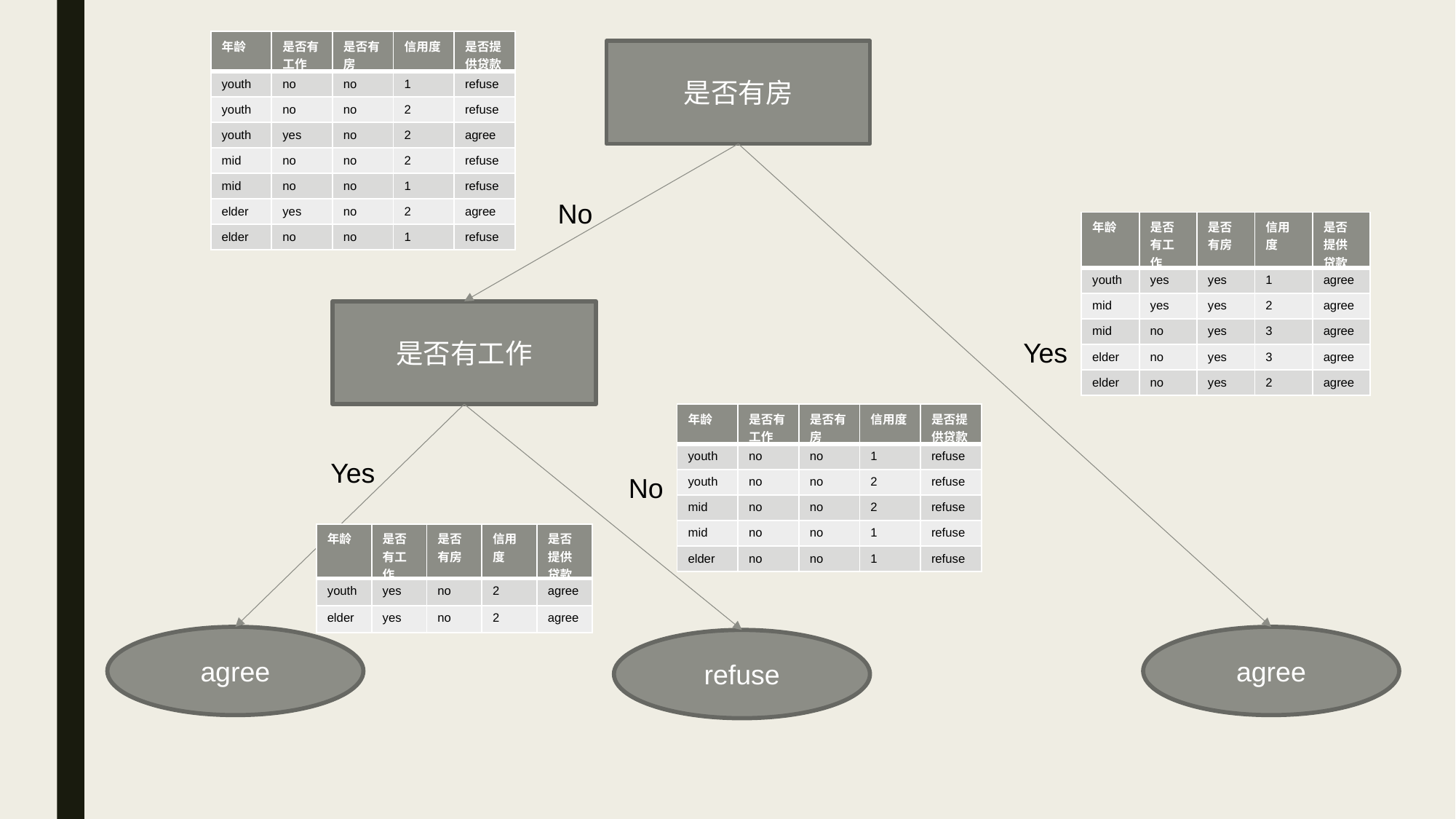

| 年龄 | 是否有工作 | 是否有房 | 信用度 | 是否提供贷款 |
| --- | --- | --- | --- | --- |
| youth | no | no | 1 | refuse |
| youth | no | no | 2 | refuse |
| youth | yes | no | 2 | agree |
| mid | no | no | 2 | refuse |
| mid | no | no | 1 | refuse |
| elder | yes | no | 2 | agree |
| elder | no | no | 1 | refuse |
是否有房
No
| 年龄 | 是否有工作 | 是否有房 | 信用度 | 是否提供贷款 |
| --- | --- | --- | --- | --- |
| youth | yes | yes | 1 | agree |
| mid | yes | yes | 2 | agree |
| mid | no | yes | 3 | agree |
| elder | no | yes | 3 | agree |
| elder | no | yes | 2 | agree |
是否有工作
Yes
| 年龄 | 是否有工作 | 是否有房 | 信用度 | 是否提供贷款 |
| --- | --- | --- | --- | --- |
| youth | no | no | 1 | refuse |
| youth | no | no | 2 | refuse |
| mid | no | no | 2 | refuse |
| mid | no | no | 1 | refuse |
| elder | no | no | 1 | refuse |
Yes
No
| 年龄 | 是否有工作 | 是否有房 | 信用度 | 是否提供贷款 |
| --- | --- | --- | --- | --- |
| youth | yes | no | 2 | agree |
| elder | yes | no | 2 | agree |
agree
agree
refuse